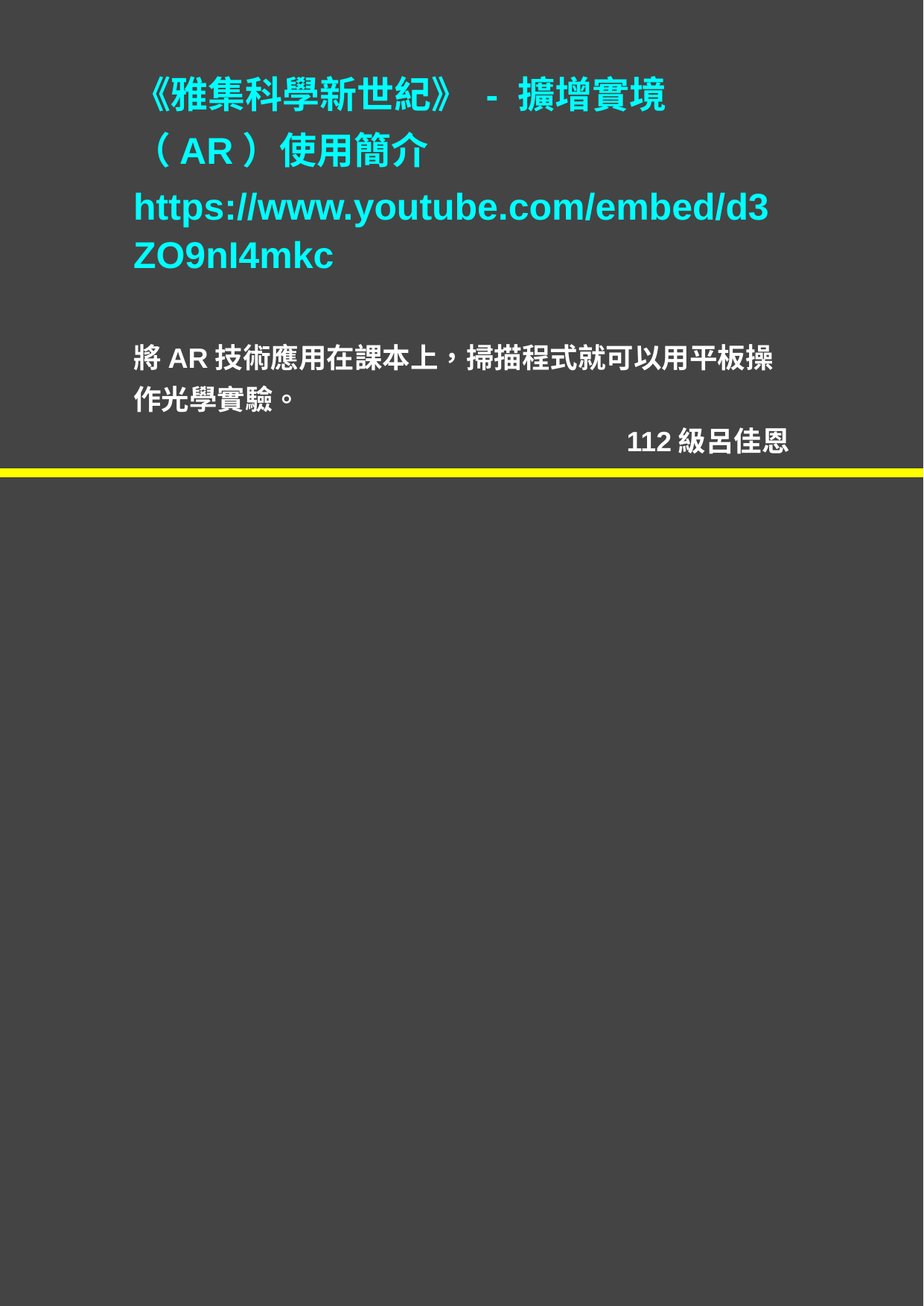

《雅集科學新世紀》 - 擴增實境（AR）使用簡介
https://www.youtube.com/embed/d3ZO9nI4mkc

將AR技術應用在課本上，掃描程式就可以用平板操作光學實驗。
112級呂佳恩